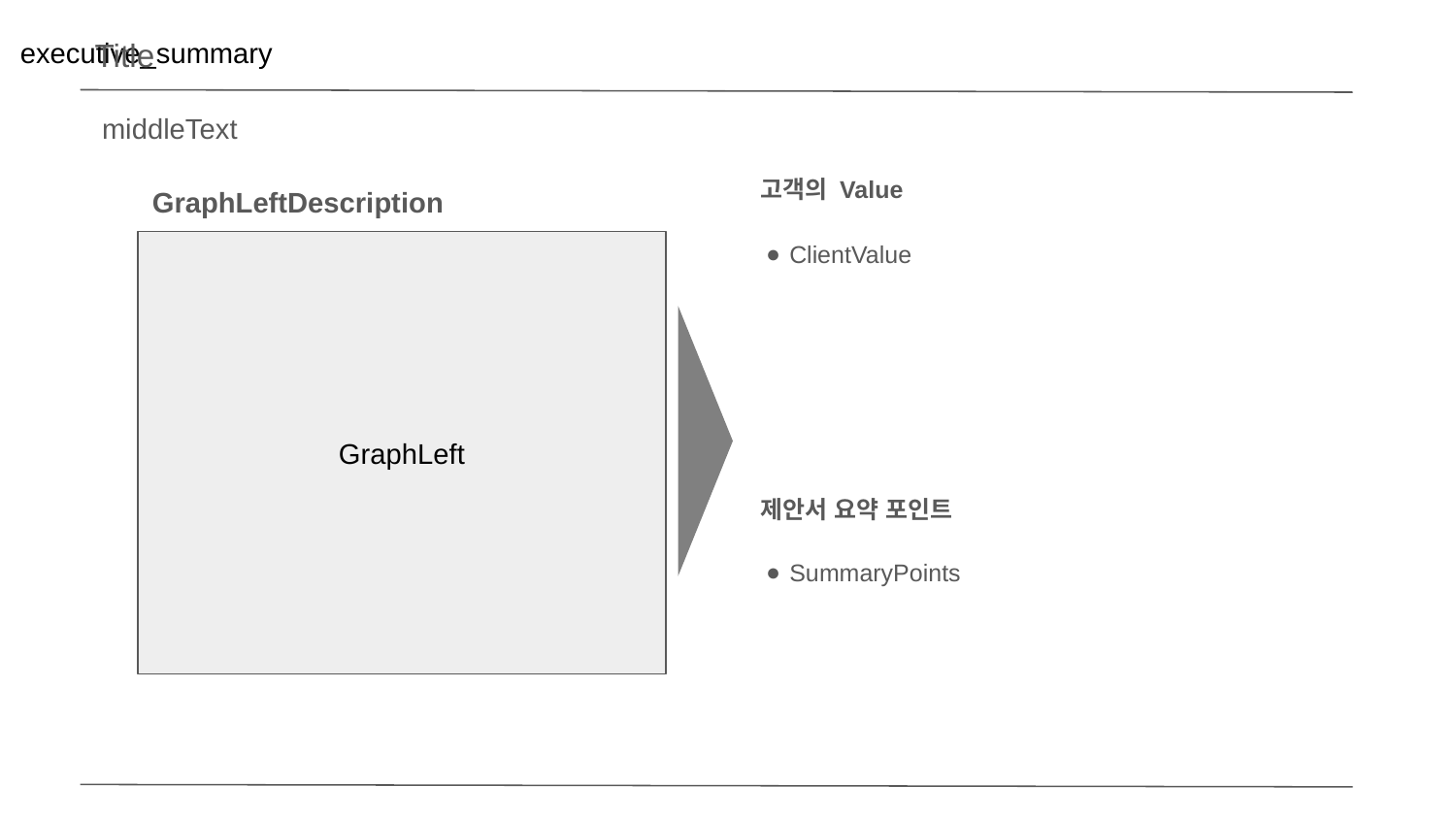

executive_summary
Title
middleText
고객의 Value
GraphLeftDescription
ClientValue
GraphLeft

제안서 요약 포인트
SummaryPoints